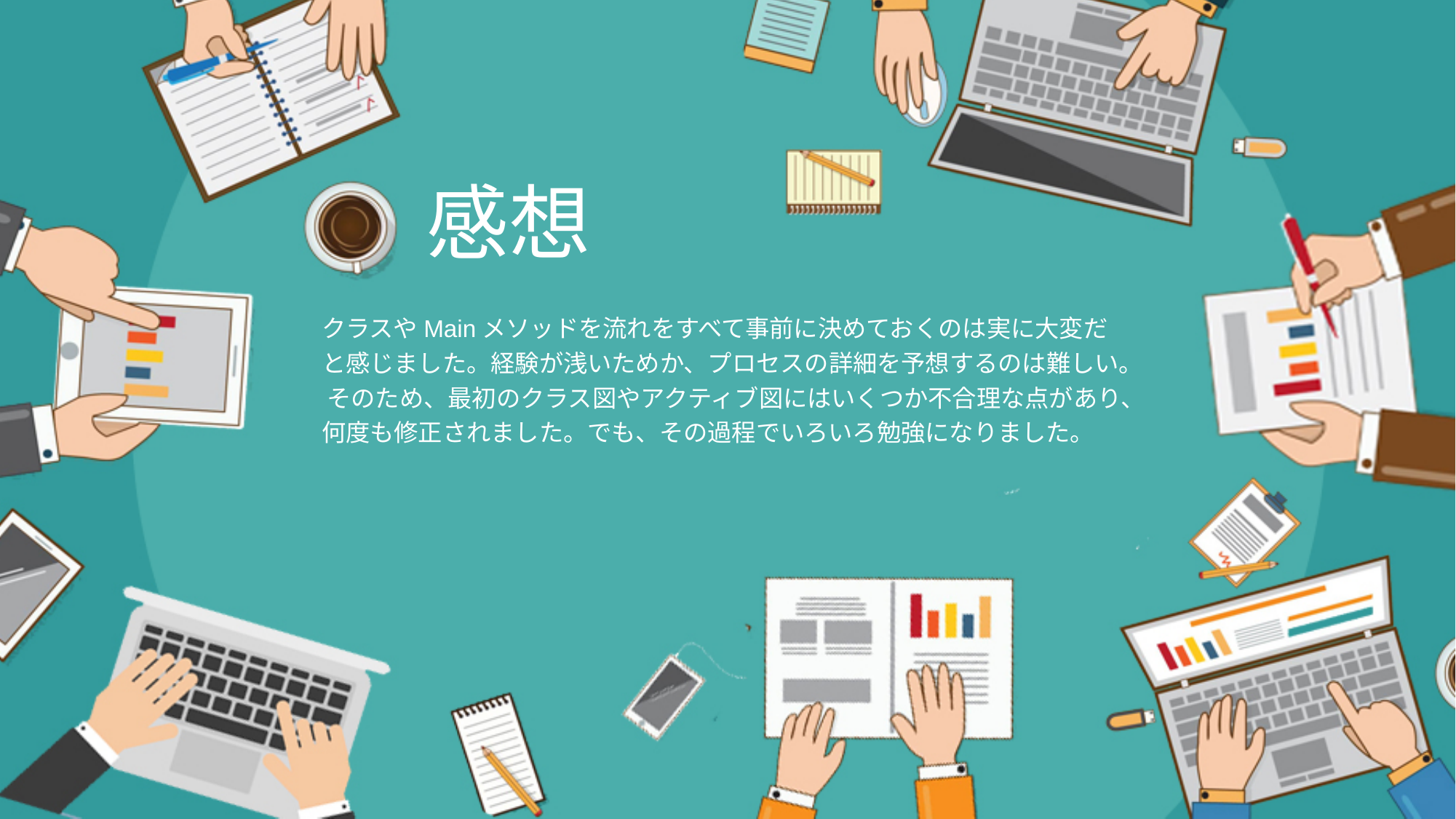

感想
クラスやMainメソッドを流れをすべて事前に決めておくのは実に大変だと感じました。経験が浅いためか、プロセスの詳細を予想するのは難しい。 そのため、最初のクラス図やアクティブ図にはいくつか不合理な点があり、何度も修正されました。でも、その過程でいろいろ勉強になりました。